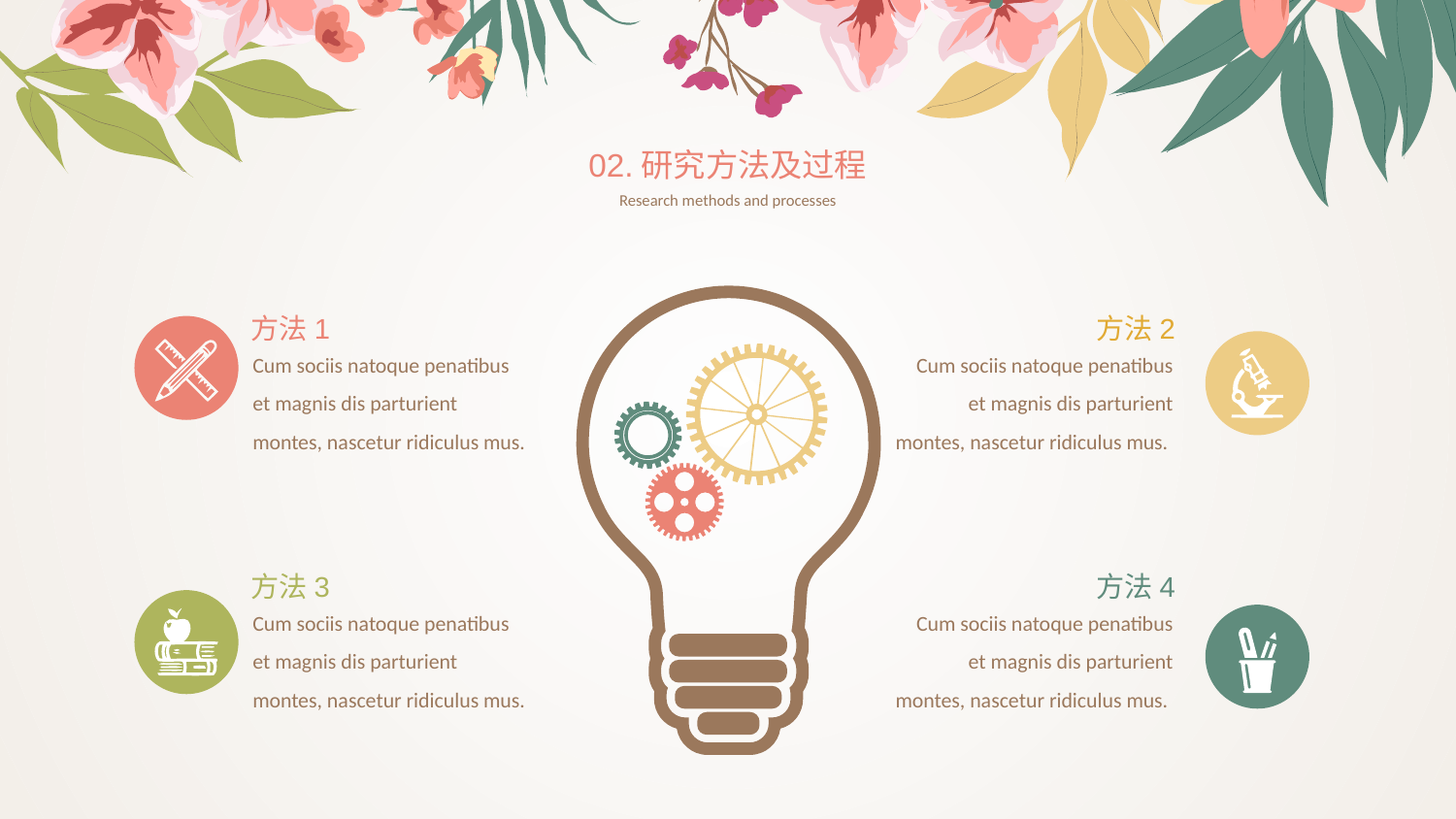

02.研究方法及过程
Research methods and processes

方法1
方法2

Cum sociis natoque penatibus et magnis dis parturient montes, nascetur ridiculus mus.
Cum sociis natoque penatibus et magnis dis parturient montes, nascetur ridiculus mus.
方法3
方法4

Cum sociis natoque penatibus et magnis dis parturient montes, nascetur ridiculus mus.
Cum sociis natoque penatibus et magnis dis parturient montes, nascetur ridiculus mus.